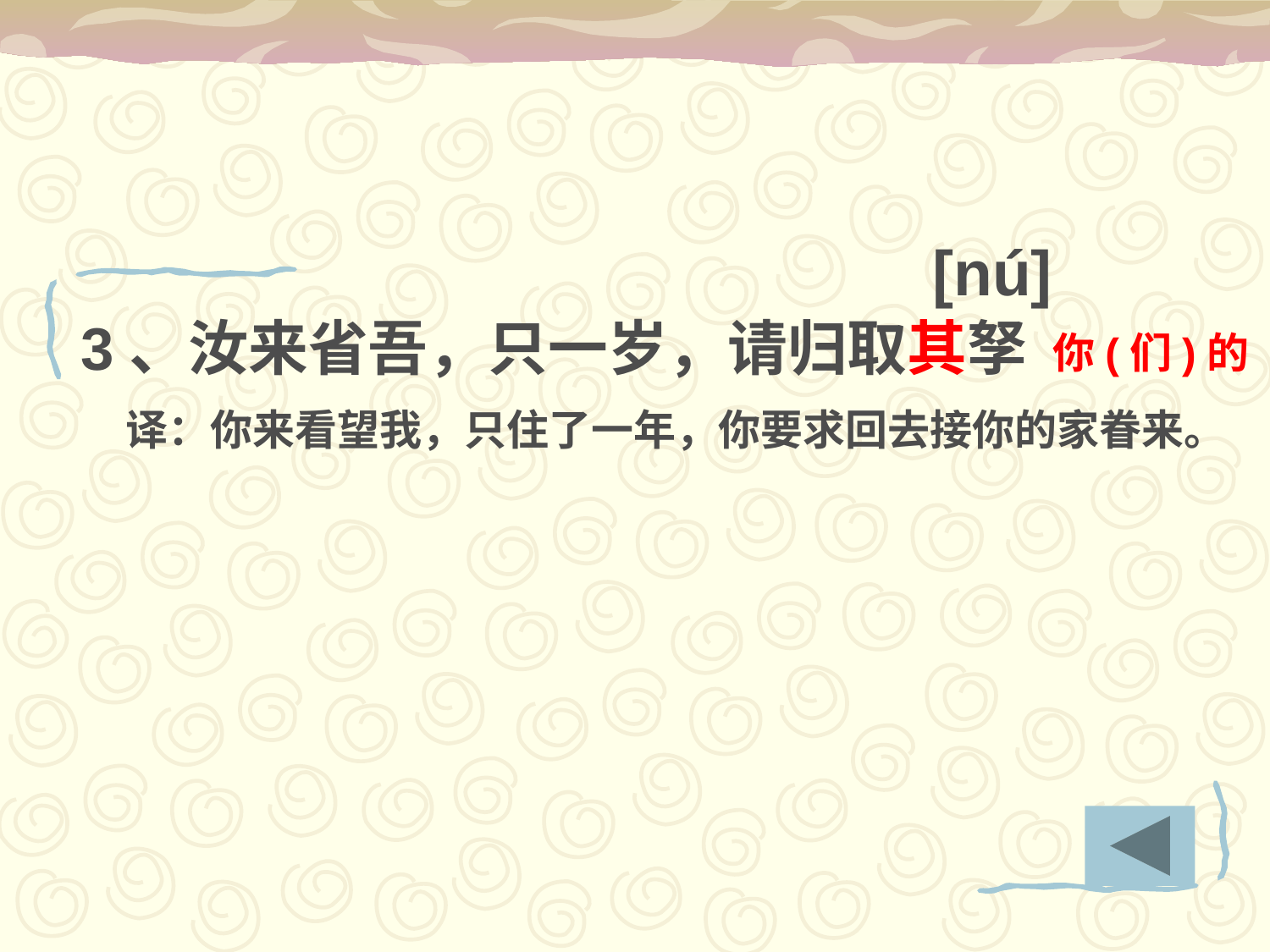

[nú]
3、汝来省吾，只一岁，请归取其孥
你(们)的
译：你来看望我，只住了一年，你要求回去接你的家眷来。